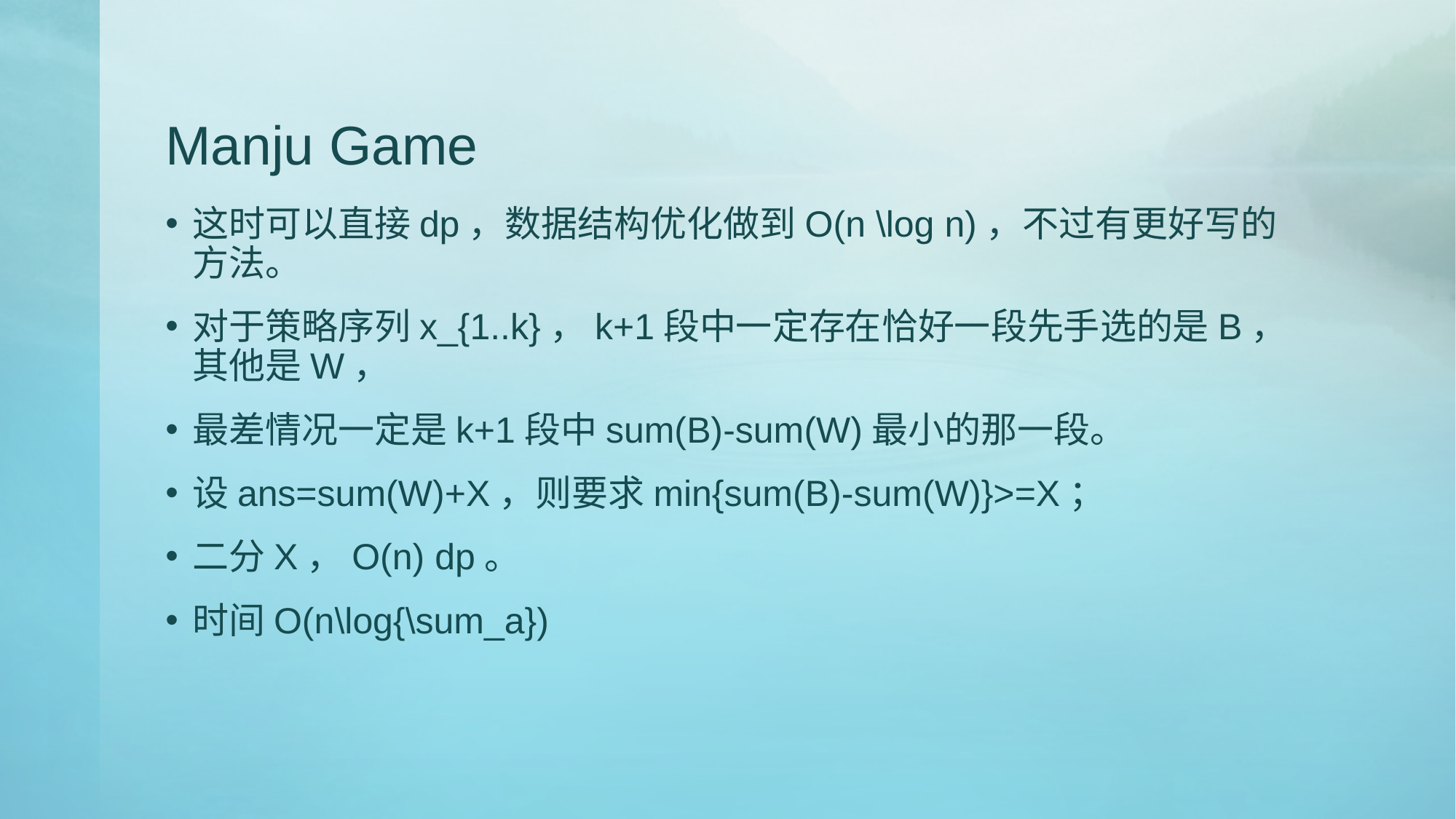

# Manju Game
这时可以直接dp，数据结构优化做到O(n \log n)，不过有更好写的方法。
对于策略序列x_{1..k}，k+1段中一定存在恰好一段先手选的是B，其他是W，
最差情况一定是k+1段中sum(B)-sum(W)最小的那一段。
设ans=sum(W)+X，则要求min{sum(B)-sum(W)}>=X；
二分X，O(n) dp。
时间O(n\log{\sum_a})